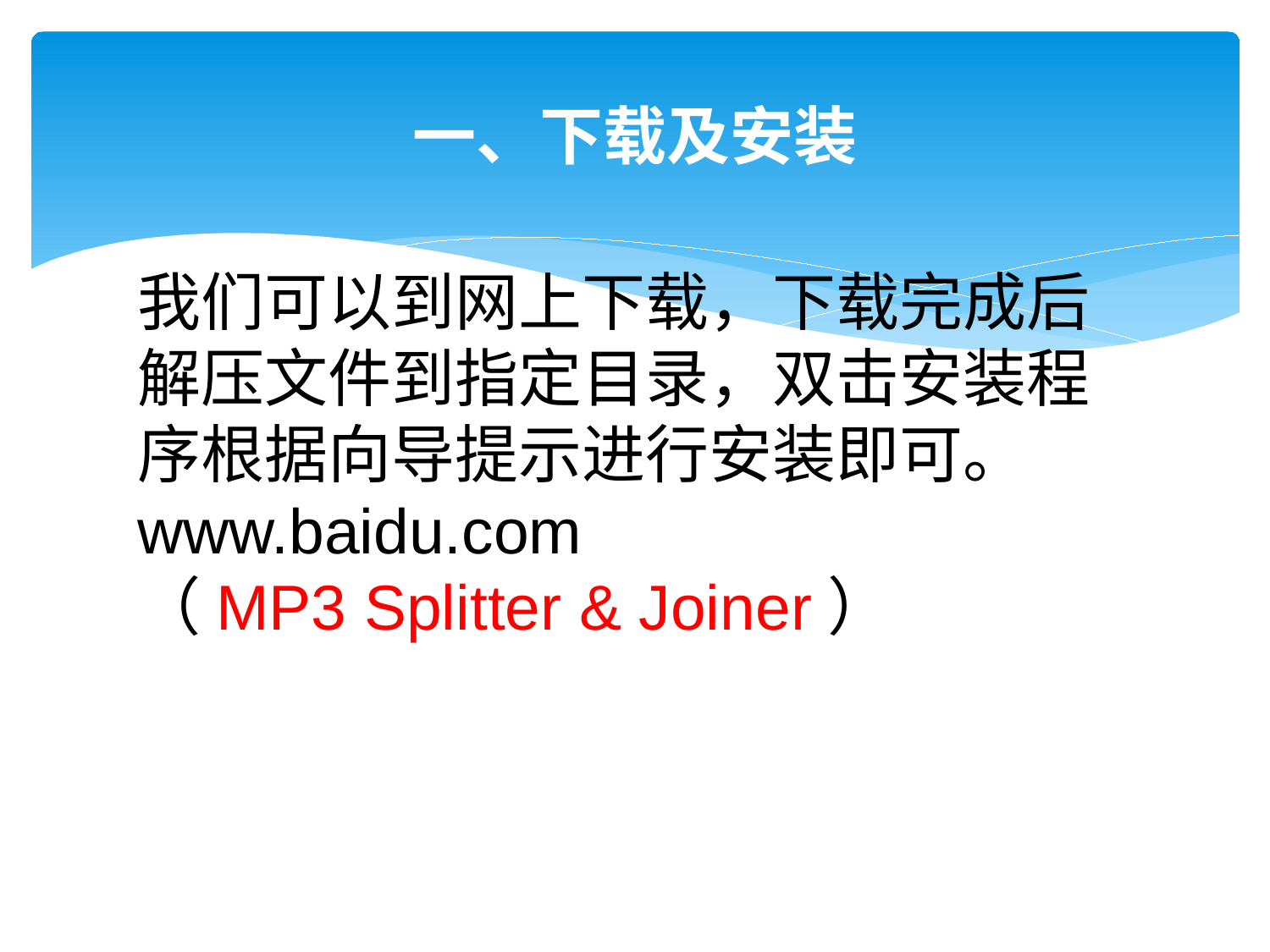

# 一、下载及安装
我们可以到网上下载，下载完成后解压文件到指定目录，双击安装程序根据向导提示进行安装即可。
www.baidu.com
（MP3 Splitter & Joiner）